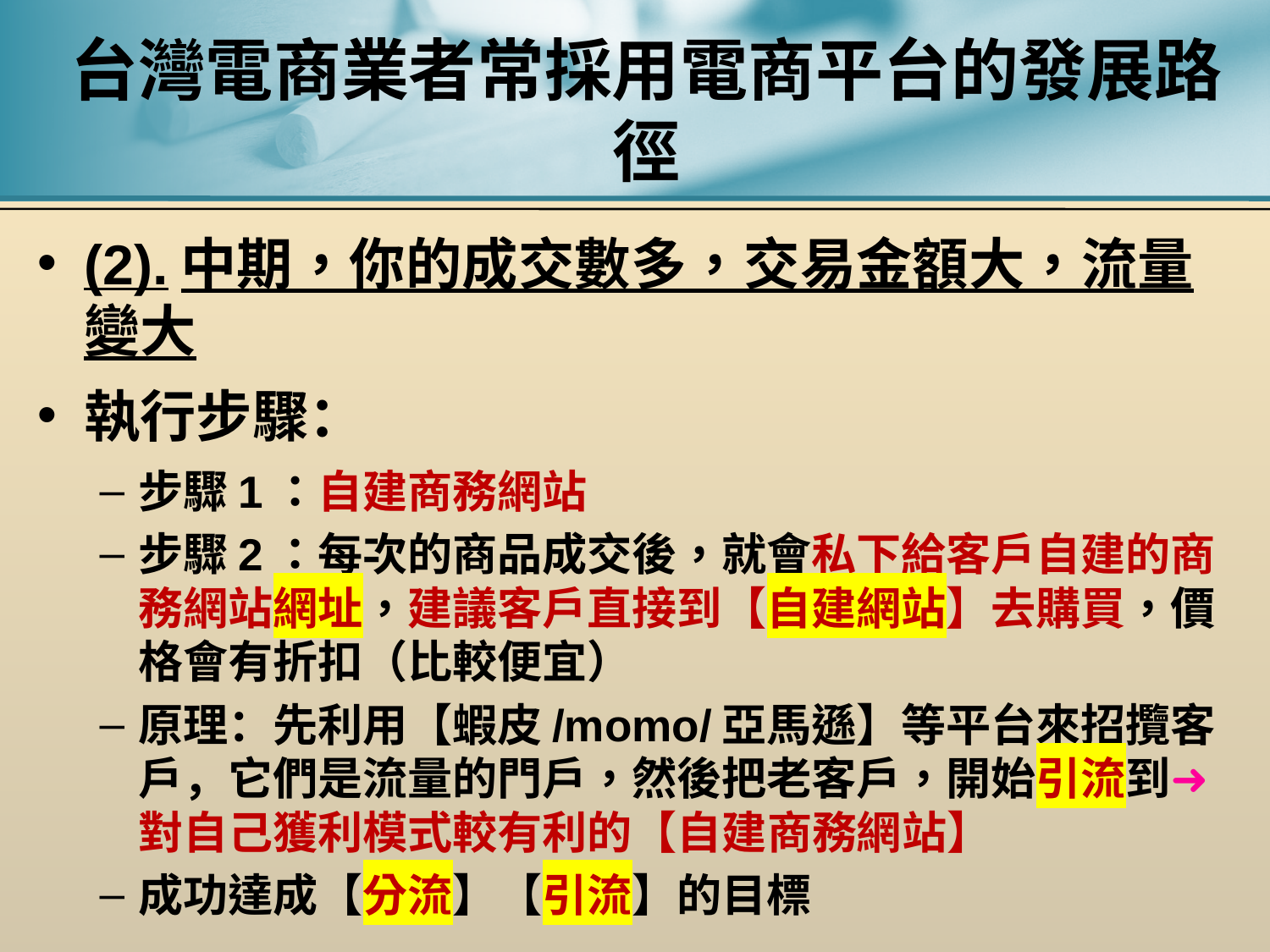

# 台灣電商業者常採用電商平台的發展路徑
(2).中期，你的成交數多，交易金額大，流量變大
執行步驟：
步驟1：自建商務網站
步驟2：每次的商品成交後，就會私下給客戶自建的商務網站網址，建議客戶直接到【自建網站】去購買，價格會有折扣（比較便宜）
原理：先利用【蝦皮/momo/亞馬遜】等平台來招攬客戶，它們是流量的門戶，然後把老客戶，開始引流到➜對自己獲利模式較有利的【自建商務網站】
成功達成【分流】【引流】的目標